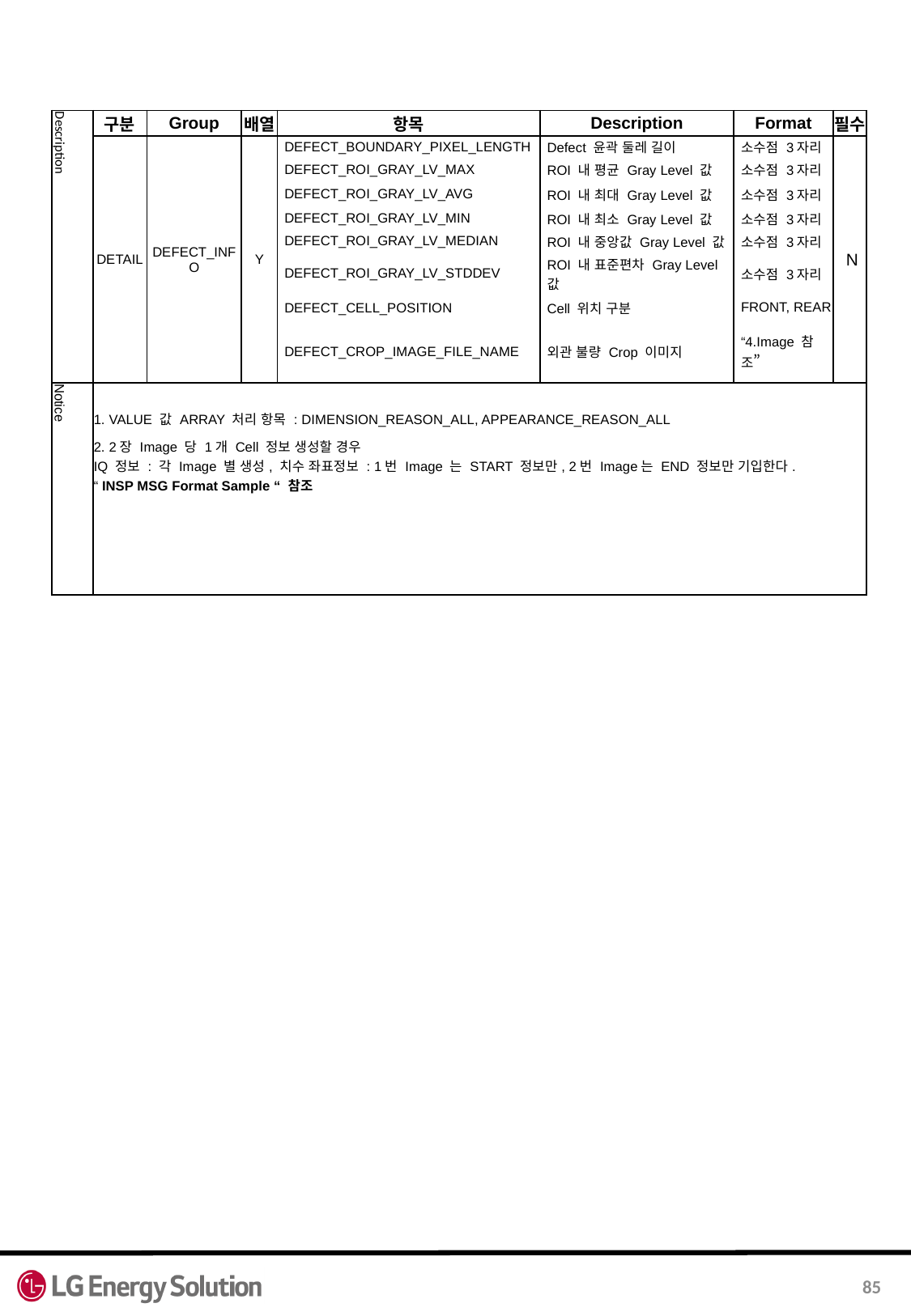

| Description | 구분 | Group | 배열 | 항목 | Description | Format | 필수 |
| --- | --- | --- | --- | --- | --- | --- | --- |
|  | DETAIL | DEFECT\_INFO | Y | DEFECT\_BOUNDARY\_PIXEL\_LENGTH | Defect 윤곽 둘레 길이 | 소수점 3자리 | N |
|  |  |  |  | DEFECT\_ROI\_GRAY\_LV\_MAX | ROI 내 평균 Gray Level 값 | 소수점 3자리 |  |
|  |  |  |  | DEFECT\_ROI\_GRAY\_LV\_AVG | ROI 내 최대 Gray Level 값 | 소수점 3자리 |  |
|  |  |  |  | DEFECT\_ROI\_GRAY\_LV\_MIN | ROI 내 최소 Gray Level 값 | 소수점 3자리 |  |
|  |  |  |  | DEFECT\_ROI\_GRAY\_LV\_MEDIAN | ROI 내 중앙값 Gray Level 값 | 소수점 3자리 |  |
|  |  |  |  | DEFECT\_ROI\_GRAY\_LV\_STDDEV | ROI 내 표준편차 Gray Level 값 | 소수점 3자리 |  |
|  |  |  |  | DEFECT\_CELL\_POSITION | Cell 위치 구분 | FRONT, REAR |  |
|  |  |  |  | DEFECT\_CROP\_IMAGE\_FILE\_NAME | 외관 불량 Crop 이미지 | “4.Image 참조” |  |
| Notice | 1. VALUE 값 ARRAY 처리 항목 : DIMENSION\_REASON\_ALL, APPEARANCE\_REASON\_ALL 2. 2장 Image 당 1개 Cell 정보 생성할 경우 IQ 정보 : 각 Image 별 생성, 치수 좌표정보 : 1번 Image 는 START 정보만, 2번 Image는 END 정보만 기입한다. “ INSP MSG Format Sample “ 참조 |  |  |  |  |  |  |
85